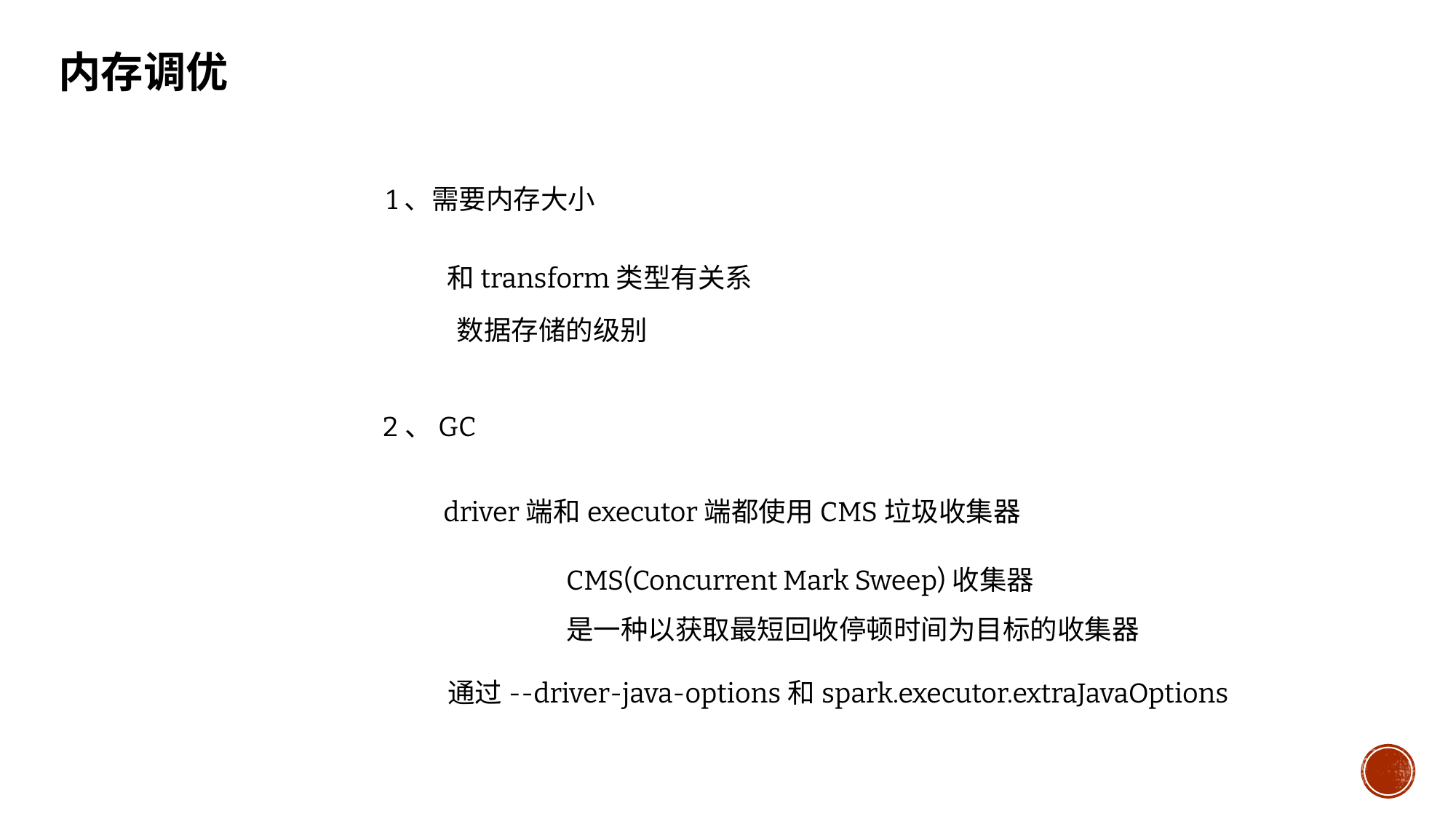

内存调优
1、需要内存大小
和transform类型有关系
数据存储的级别
2、GC
driver端和executor端都使用CMS垃圾收集器
CMS(Concurrent Mark Sweep)收集器
是一种以获取最短回收停顿时间为目标的收集器
通过--driver-java-options和spark.executor.extraJavaOptions